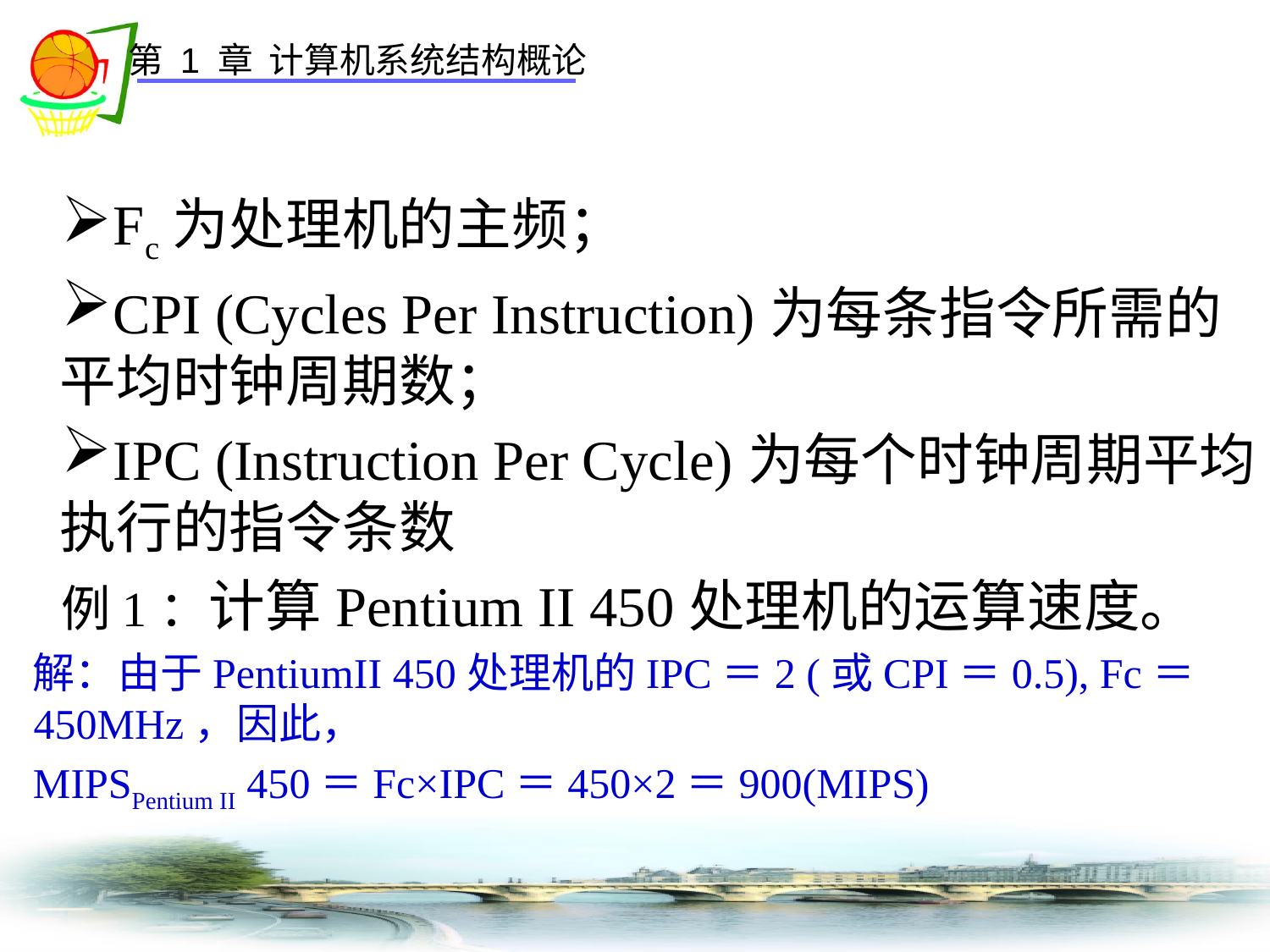

Fc为处理机的主频；
CPI (Cycles Per Instruction)为每条指令所需的平均时钟周期数；
IPC (Instruction Per Cycle)为每个时钟周期平均执行的指令条数
例1：计算Pentium II 450处理机的运算速度。
解：由于PentiumII 450处理机的IPC＝2 (或CPI＝0.5), Fc＝450MHz，因此，
MIPSPentium II 450＝Fc×IPC＝450×2＝900(MIPS)